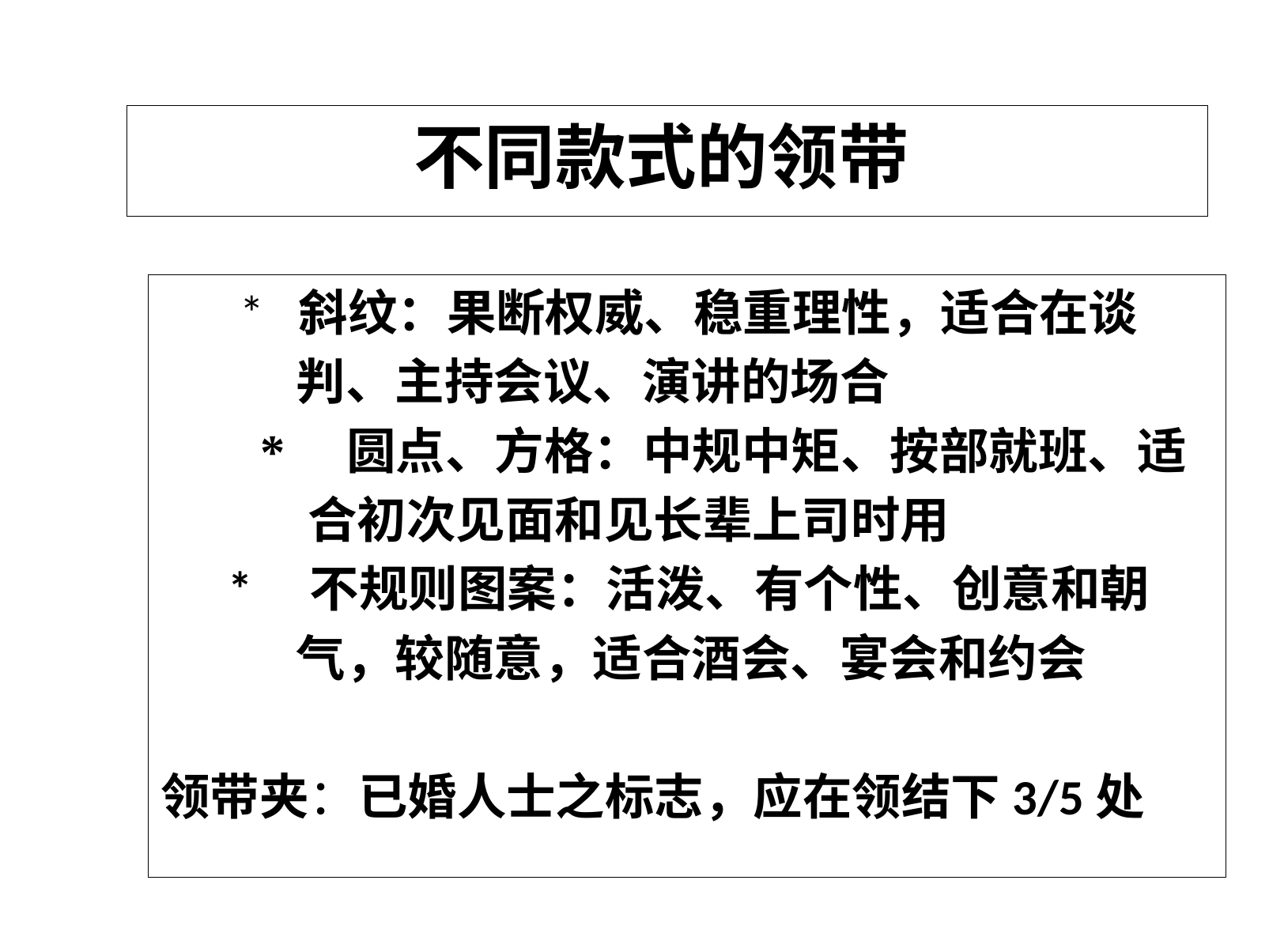

# 不同款式的领带
       *  斜纹：果断权威、稳重理性，适合在谈
           判、主持会议、演讲的场合
        *    圆点、方格：中规中矩、按部就班、适
            合初次见面和见长辈上司时用
      *    不规则图案：活泼、有个性、创意和朝
           气，较随意，适合酒会、宴会和约会

领带夹：已婚人士之标志，应在领结下3/5处